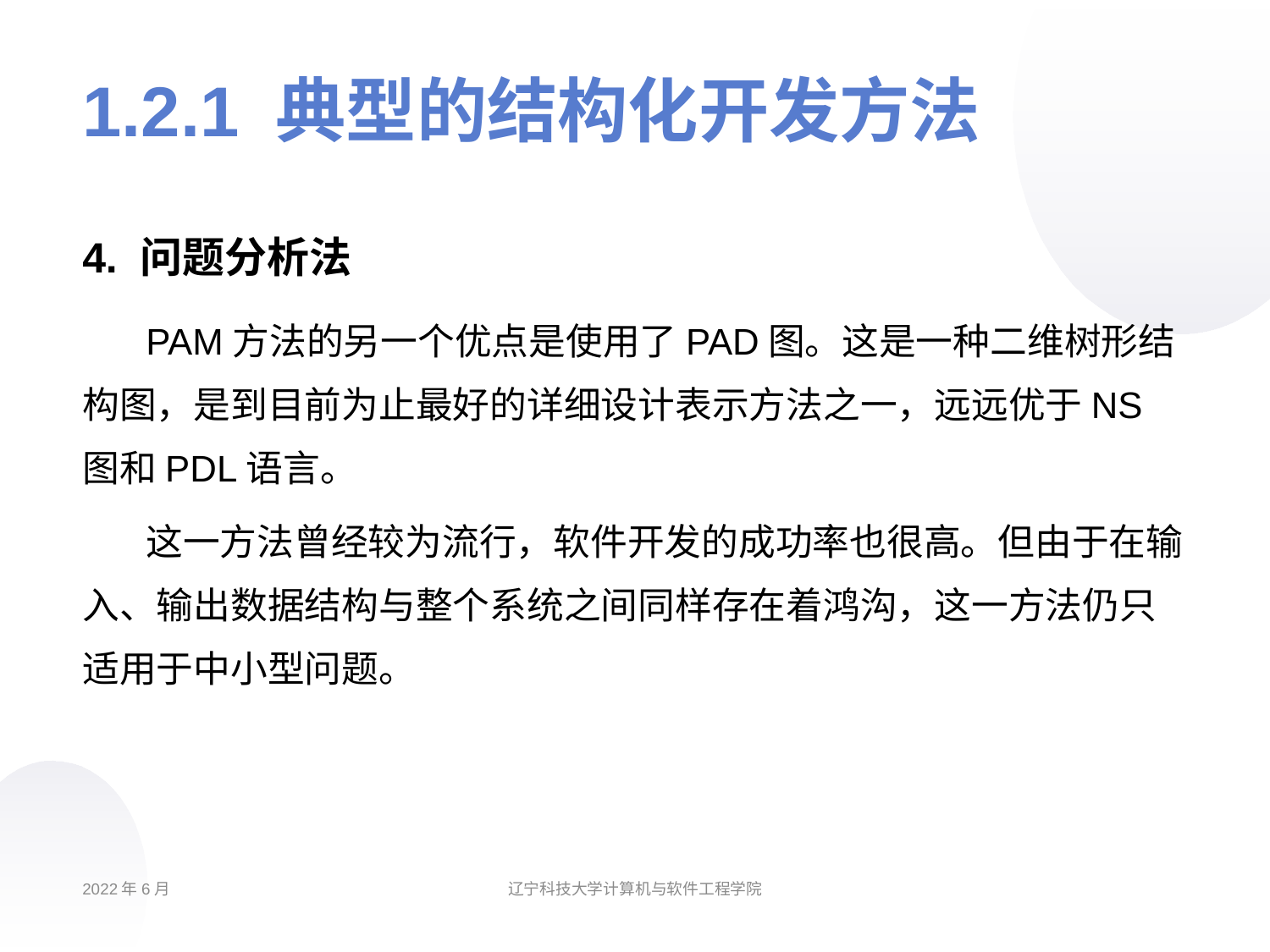

# 1.2.1 典型的结构化开发方法
4. 问题分析法
PAM方法的另一个优点是使用了PAD图。这是一种二维树形结构图，是到目前为止最好的详细设计表示方法之一，远远优于NS图和PDL语言。
这一方法曾经较为流行，软件开发的成功率也很高。但由于在输入、输出数据结构与整个系统之间同样存在着鸿沟，这一方法仍只适用于中小型问题。

2022年6月
辽宁科技大学计算机与软件工程学院
88